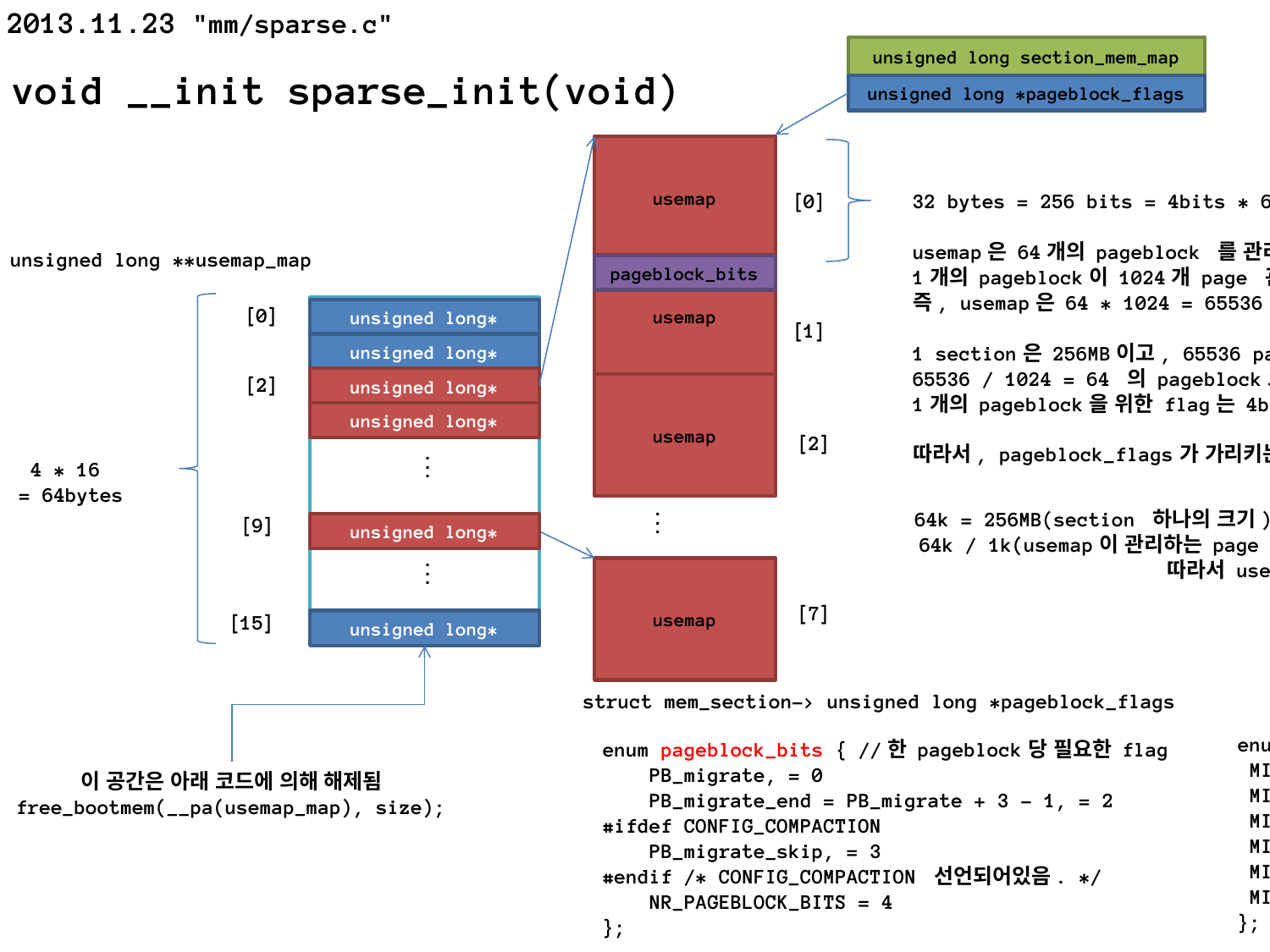

# 2013.11.23 "mm/sparse.c"
unsigned long section_mem_map
void __init sparse_init(void)
unsigned long *pageblock_flags
usemap

32 bytes = 256 bits = 4bits * 64

usemap은 64개의 pageblock 를 관리
1개의 pageblock이 1024개 page 관리
즉, usemap은 64 * 1024 = 65536 page를 관리

1 section은 256MB이고, 65536 page를 가짐
65536 / 1024 = 64 의 pageblock으로 구성됨
1개의 pageblock을 위한 flag는 4bit(pageblock_bits)

따라서, pageblock_flags가 가리키는 크기는 64 * 4 = 256bits = 32bytes가 된다.
[0]
unsigned long **usemap_map
usemap
pageblock_bits

[0]

unsigned long*
[1]
unsigned long*
[2]
unsigned long*
usemap
unsigned long*
[2]
4 * 16
= 64bytes
.
.
.
64k = 256MB(section 하나의 크기) / 4k(한 개의 page 크기) = section당 page의 개수
64k / 1k(usemap이 관리하는 page 크기) * 4(한 pageblock당 필요한 flag) = 256 bit
따라서 usemap은 32bytes의 크기를 가짐
.
.
.
[9]
unsigned long*
.
.
.
usemap
[7]
[15]
unsigned long*
struct mem_section-> unsigned long *pageblock_flags
enum {
 MIGRATE_UNMOVABLE, = 0
 MIGRATE_RECLAIMABLE, = 1
 MIGRATE_MOVABLE, = 2
 MIGRATE_PCPTYPES, = 3 /* the number of types on the pcp lists */
 MIGRATE_RESERVE = MIGRATE_PCPTYPES, = 4
 MIGRATE_TYPES = 5
};
enum pageblock_bits { //한 pageblock당 필요한 flag
    PB_migrate, = 0
    PB_migrate_end = PB_migrate + 3 - 1, = 2
#ifdef CONFIG_COMPACTION
    PB_migrate_skip, = 3
#endif /* CONFIG_COMPACTION 선언되어있음. */
    NR_PAGEBLOCK_BITS = 4
};
이 공간은 아래 코드에 의해 해제됨
free_bootmem(__pa(usemap_map), size);